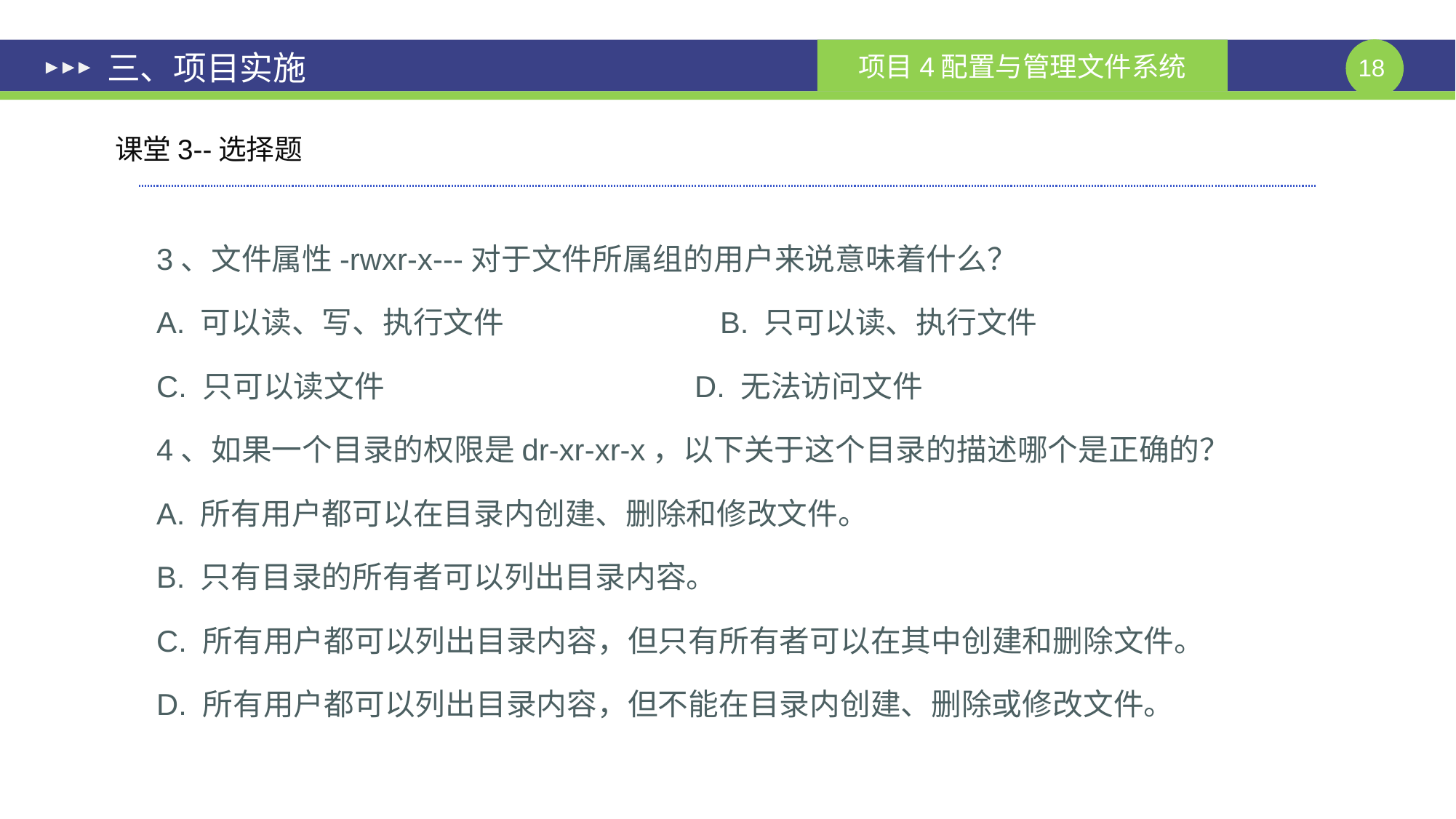

# 三、项目实施
课堂3--选择题

3、文件属性-rwxr-x---对于文件所属组的用户来说意味着什么？
A. 可以读、写、执行文件                               B. 只可以读、执行文件
C. 只可以读文件                                             D. 无法访问文件
4、如果一个目录的权限是dr-xr-xr-x，以下关于这个目录的描述哪个是正确的？
A. 所有用户都可以在目录内创建、删除和修改文件。
B. 只有目录的所有者可以列出目录内容。
C. 所有用户都可以列出目录内容，但只有所有者可以在其中创建和删除文件。
D. 所有用户都可以列出目录内容，但不能在目录内创建、删除或修改文件。